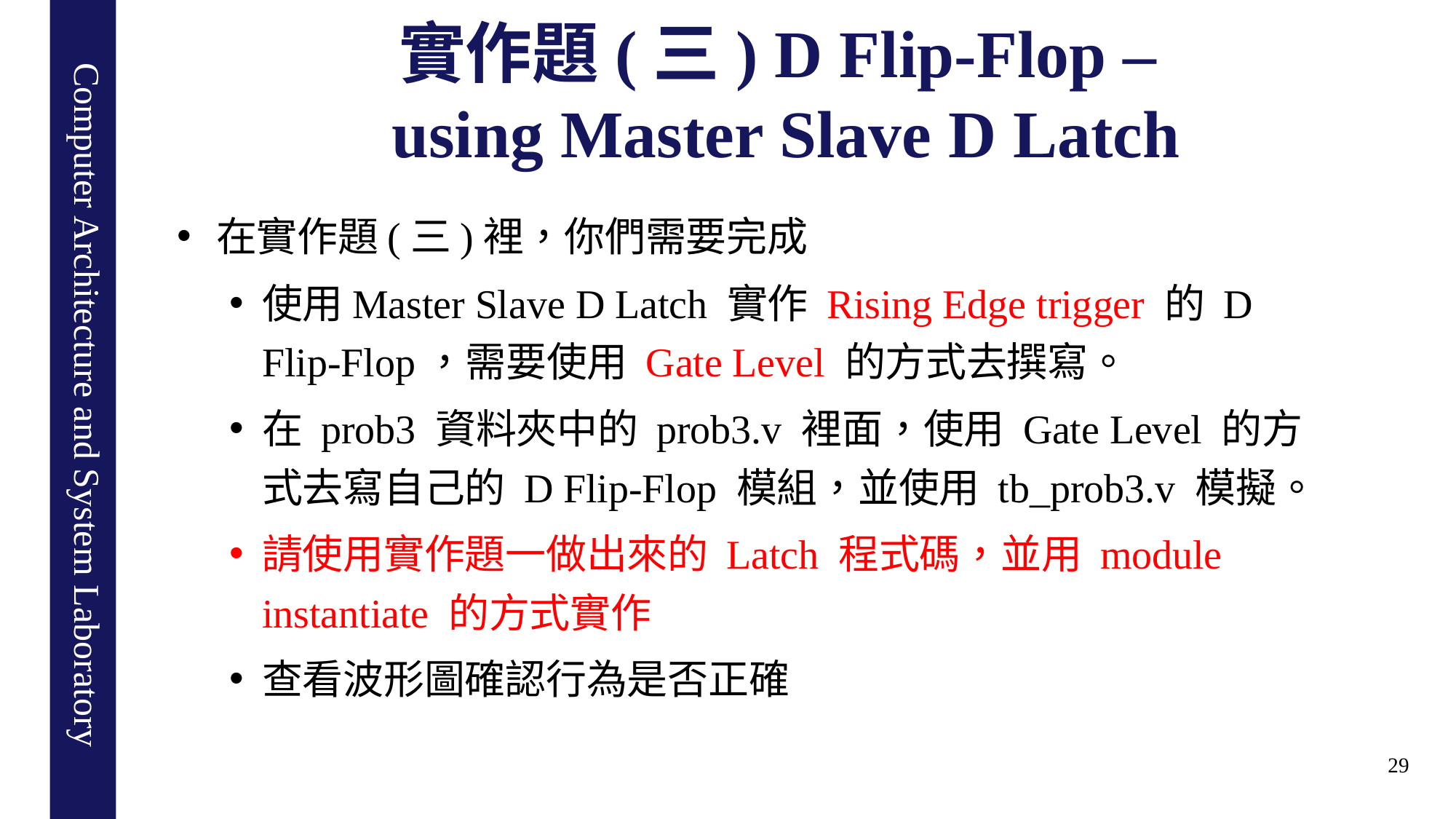

# 實作題(三) D Flip-Flop – using Master Slave D Latch
在實作題(三)裡，你們需要完成
使用Master Slave D Latch 實作 Rising Edge trigger 的 D Flip-Flop，需要使用 Gate Level 的方式去撰寫。
在 prob3 資料夾中的 prob3.v 裡面，使用 Gate Level 的方式去寫自己的 D Flip-Flop 模組，並使用 tb_prob3.v 模擬。
請使用實作題一做出來的 Latch 程式碼，並用 module instantiate 的方式實作
查看波形圖確認行為是否正確
29